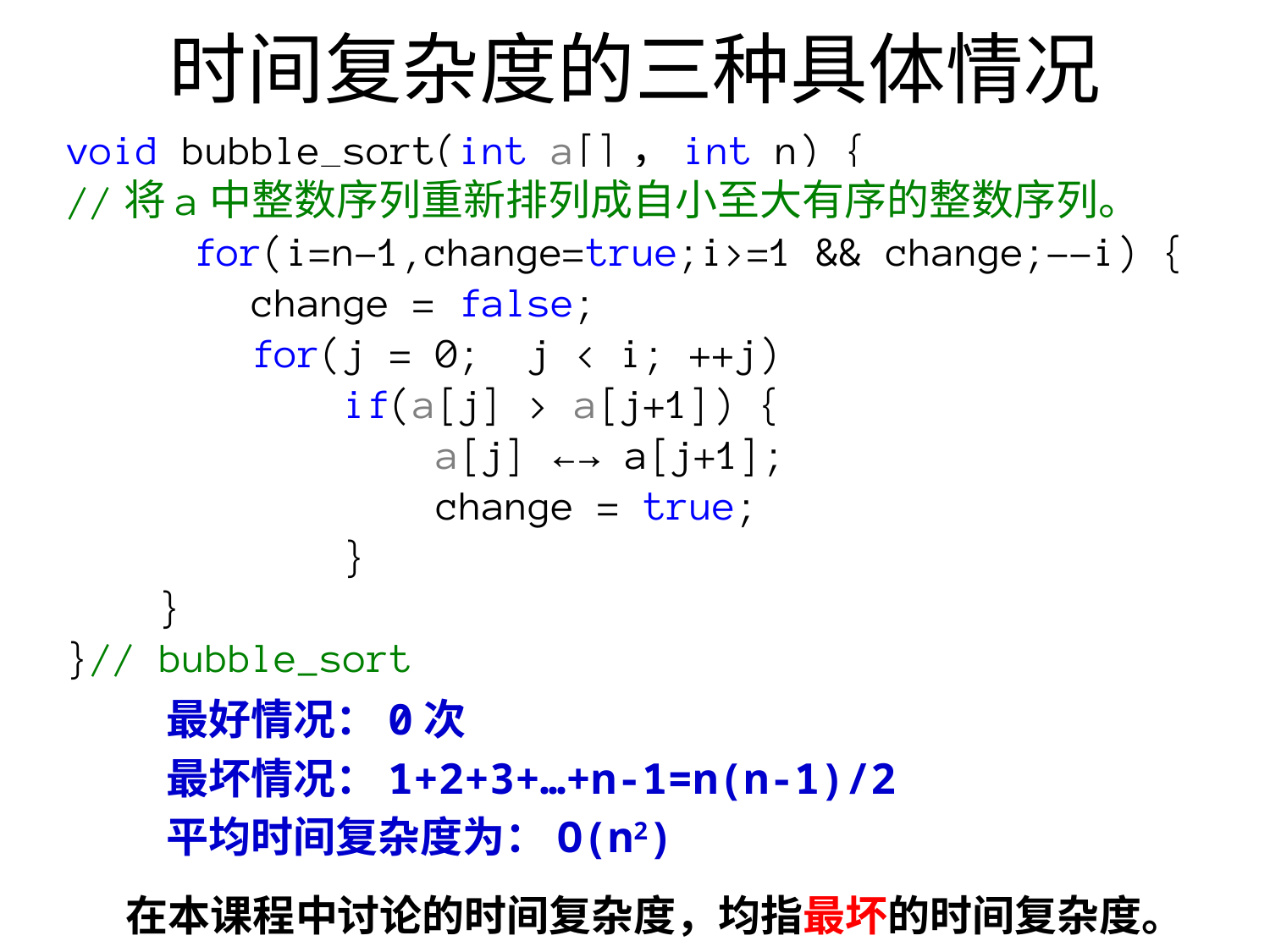

# 时间复杂度的三种具体情况
void bubble_sort(int a[]，int n) {
//将a中整数序列重新排列成自小至大有序的整数序列。
	for(i=n-1,change=true;i>=1 && change;--i) {
        change = false;
        for(j = 0;  j < i; ++j)
            if(a[j] > a[j+1]) {
                a[j] ←→ a[j+1];
                change = true;
            }
    }
}// bubble_sort
最好情况：0次
最坏情况：1+2+3+…+n-1=n(n-1)/2
平均时间复杂度为：O(n2)
        在本课程中讨论的时间复杂度，均指最坏的时间复杂度。